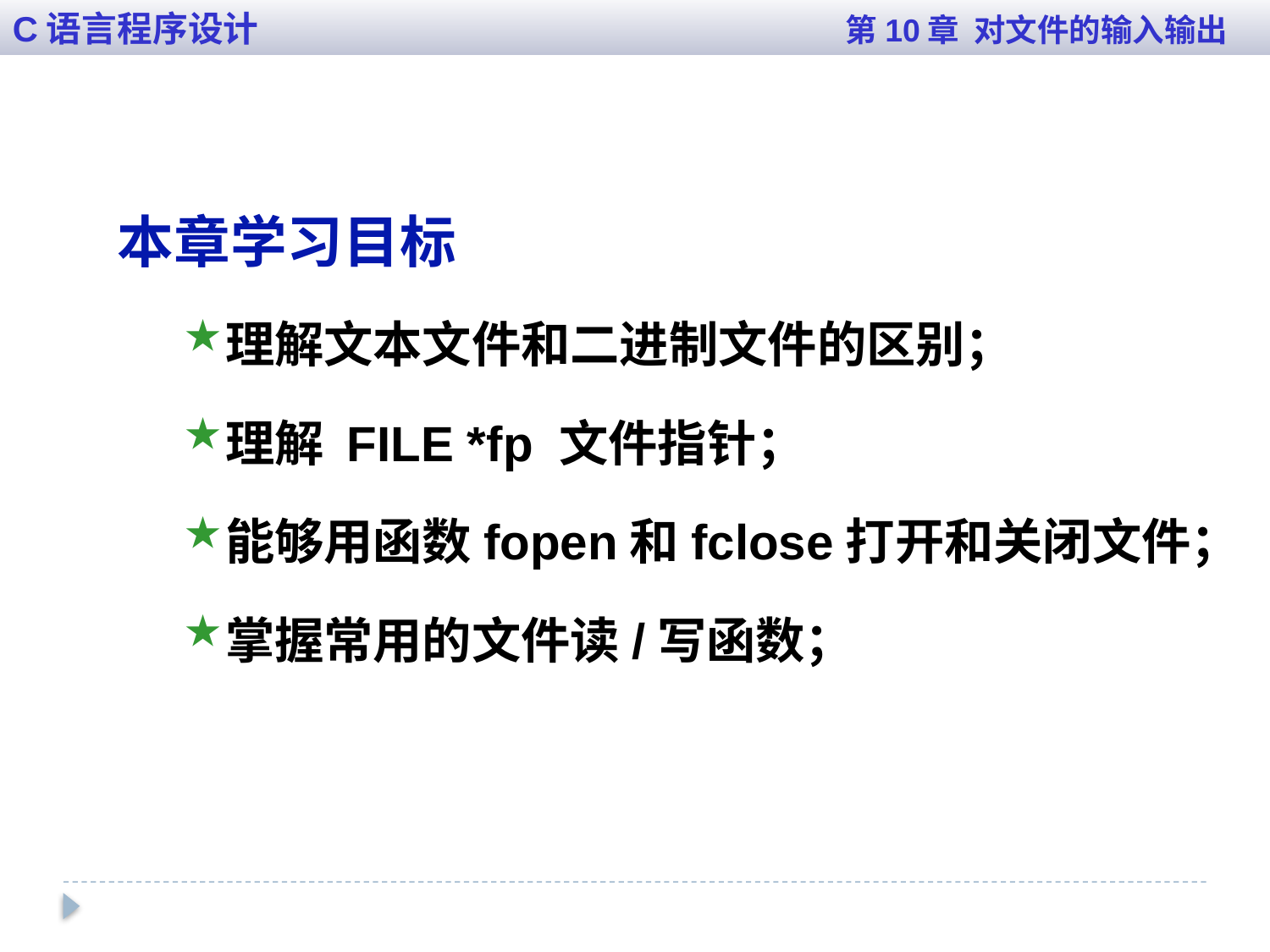

C语言程序设计                                                                         第10章  对文件的输入输出
本章学习目标
理解文本文件和二进制文件的区别；
理解 FILE *fp 文件指针；
能够用函数fopen和fclose打开和关闭文件；
掌握常用的文件读/写函数；
3